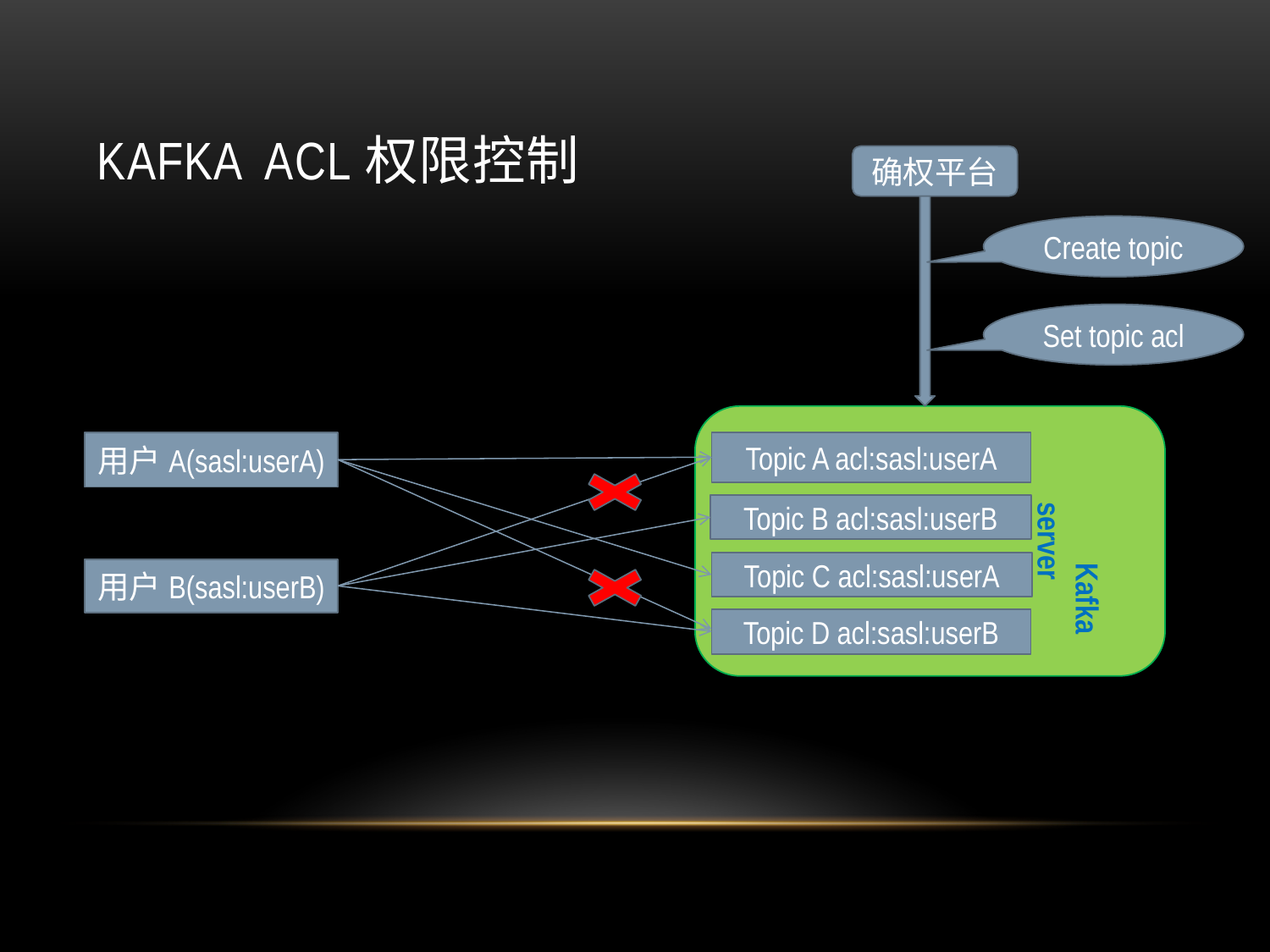

# Kafka  Acl权限控制
确权平台

Create topic
Set topic acl
                                               Kafka server
用户A(sasl:userA)
Topic A acl:sasl:userA

Topic B acl:sasl:userB
Topic C acl:sasl:userA
用户B(sasl:userB)

Topic D acl:sasl:userB